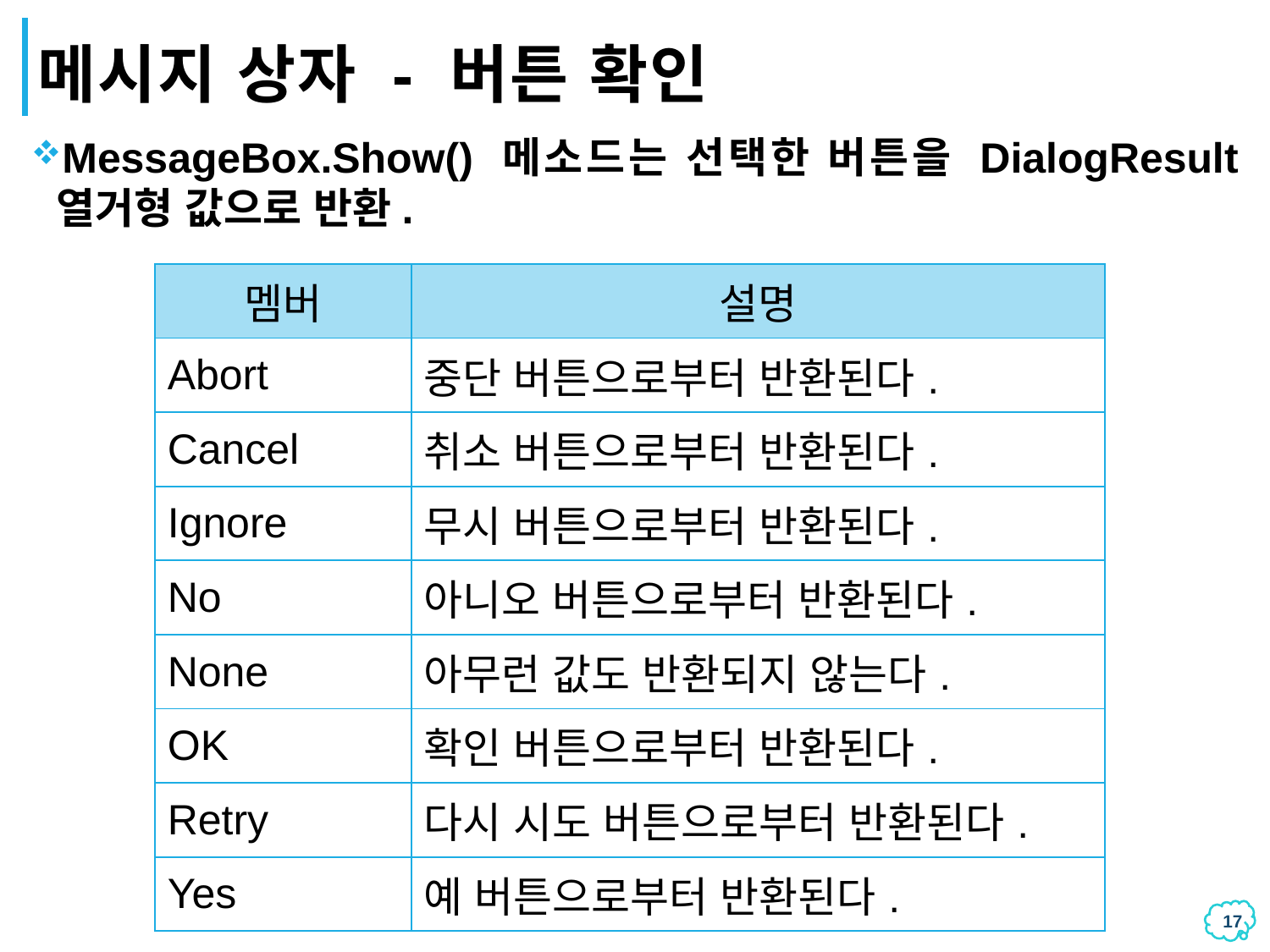

# 메시지 상자 - 버튼 확인
MessageBox.Show() 메소드는 선택한 버튼을 DialogResult 열거형 값으로 반환.
| 멤버 | 설명 |
| --- | --- |
| Abort | 중단 버튼으로부터 반환된다. |
| Cancel | 취소 버튼으로부터 반환된다. |
| Ignore | 무시 버튼으로부터 반환된다. |
| No | 아니오 버튼으로부터 반환된다. |
| None | 아무런 값도 반환되지 않는다. |
| OK | 확인 버튼으로부터 반환된다. |
| Retry | 다시 시도 버튼으로부터 반환된다. |
| Yes | 예 버튼으로부터 반환된다. |

17